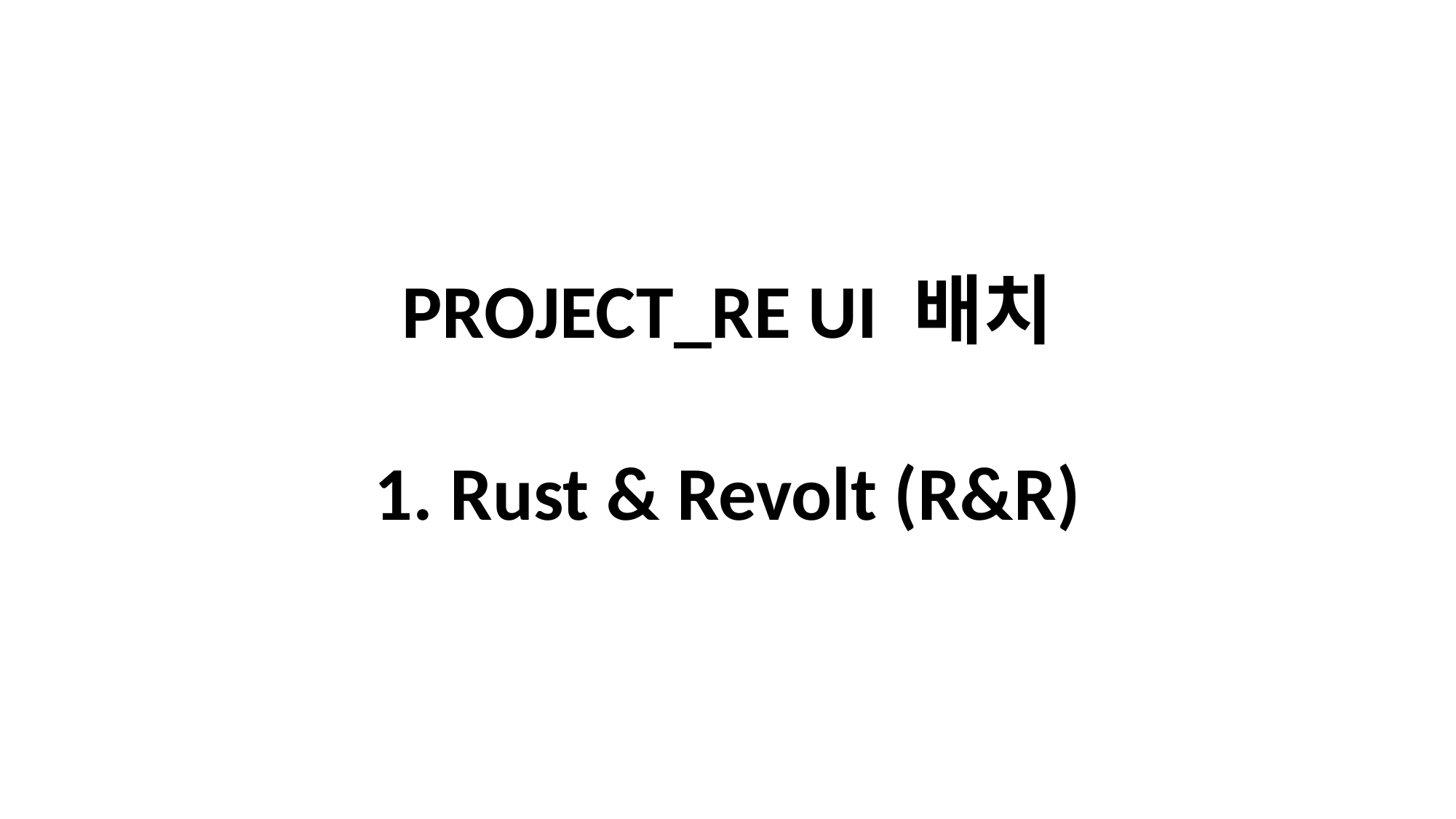

# PROJECT_RE UI 배치 1. Rust & Revolt (R&R)